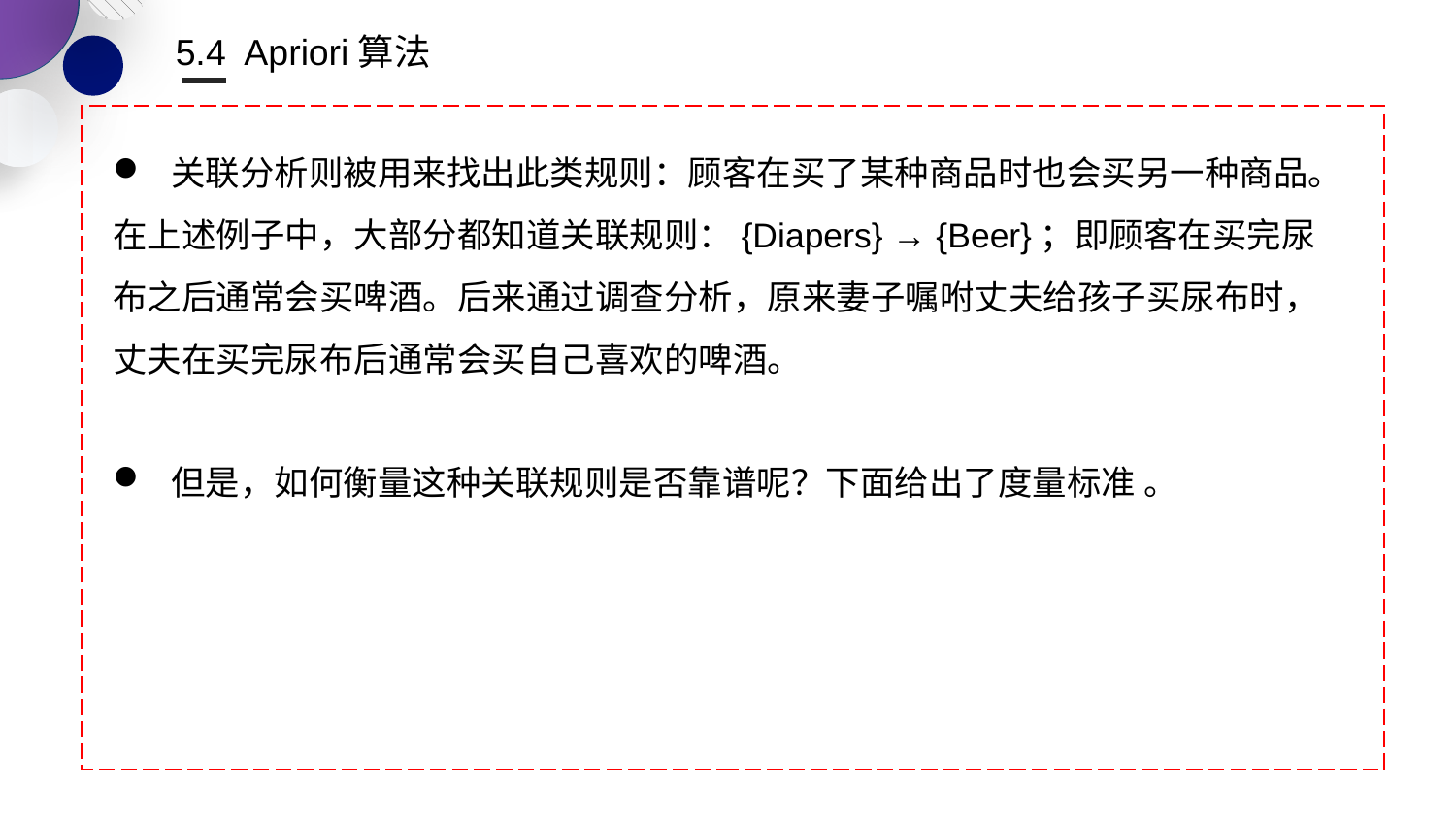

5.4  Apriori算法

  关联分析则被用来找出此类规则：顾客在买了某种商品时也会买另一种商品。在上述例子中，大部分都知道关联规则：{Diapers} → {Beer}；即顾客在买完尿布之后通常会买啤酒。后来通过调查分析，原来妻子嘱咐丈夫给孩子买尿布时，丈夫在买完尿布后通常会买自己喜欢的啤酒。

  但是，如何衡量这种关联规则是否靠谱呢？下面给出了度量标准 。